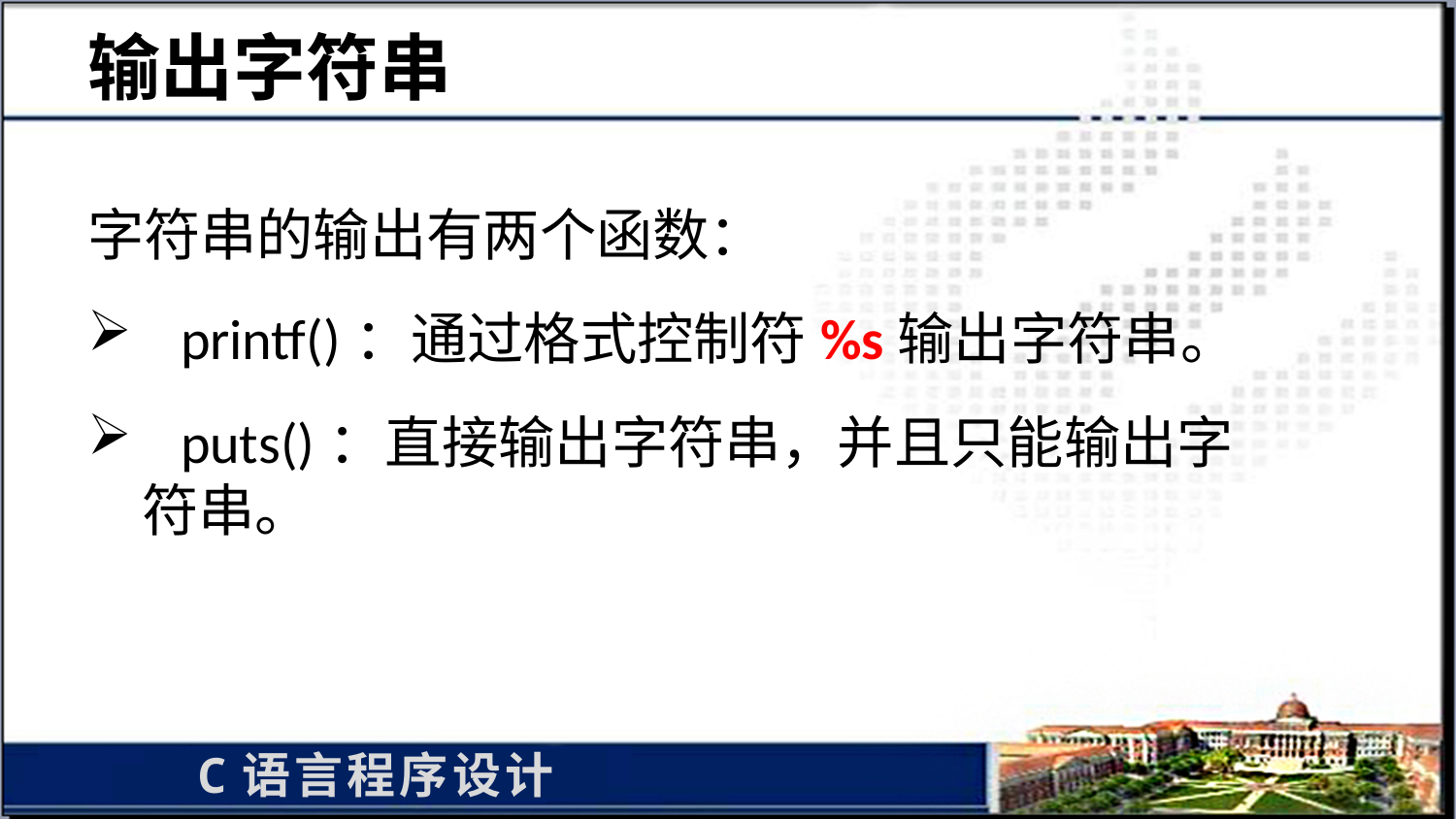

# 输出字符串
字符串的输出有两个函数：
   printf()：通过格式控制符%s输出字符串。
   puts()：直接输出字符串，并且只能输出字符串。